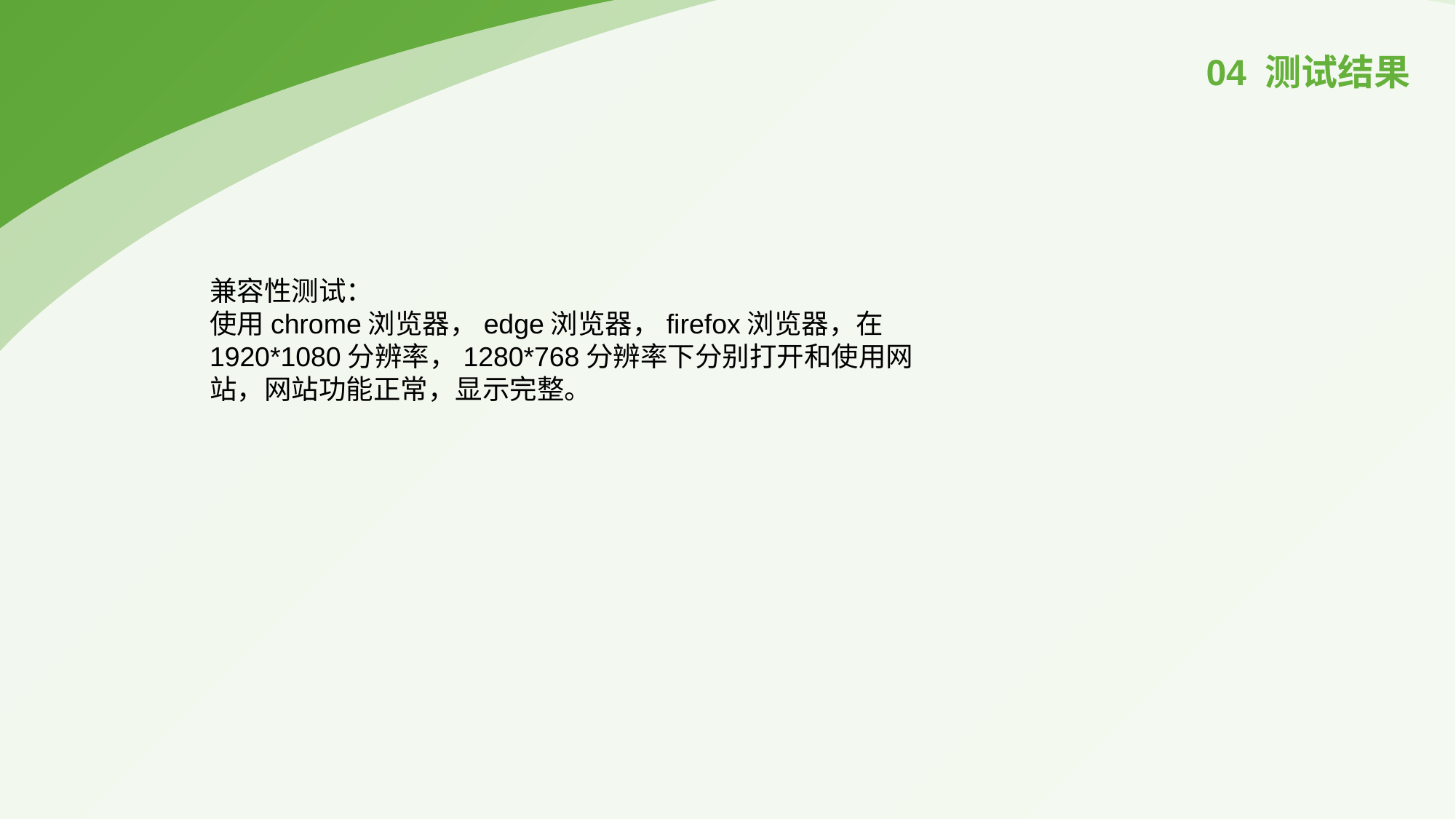

04 测试结果
兼容性测试：
使用chrome浏览器，edge浏览器，firefox浏览器，在1920*1080分辨率，1280*768分辨率下分别打开和使用网站，网站功能正常，显示完整。